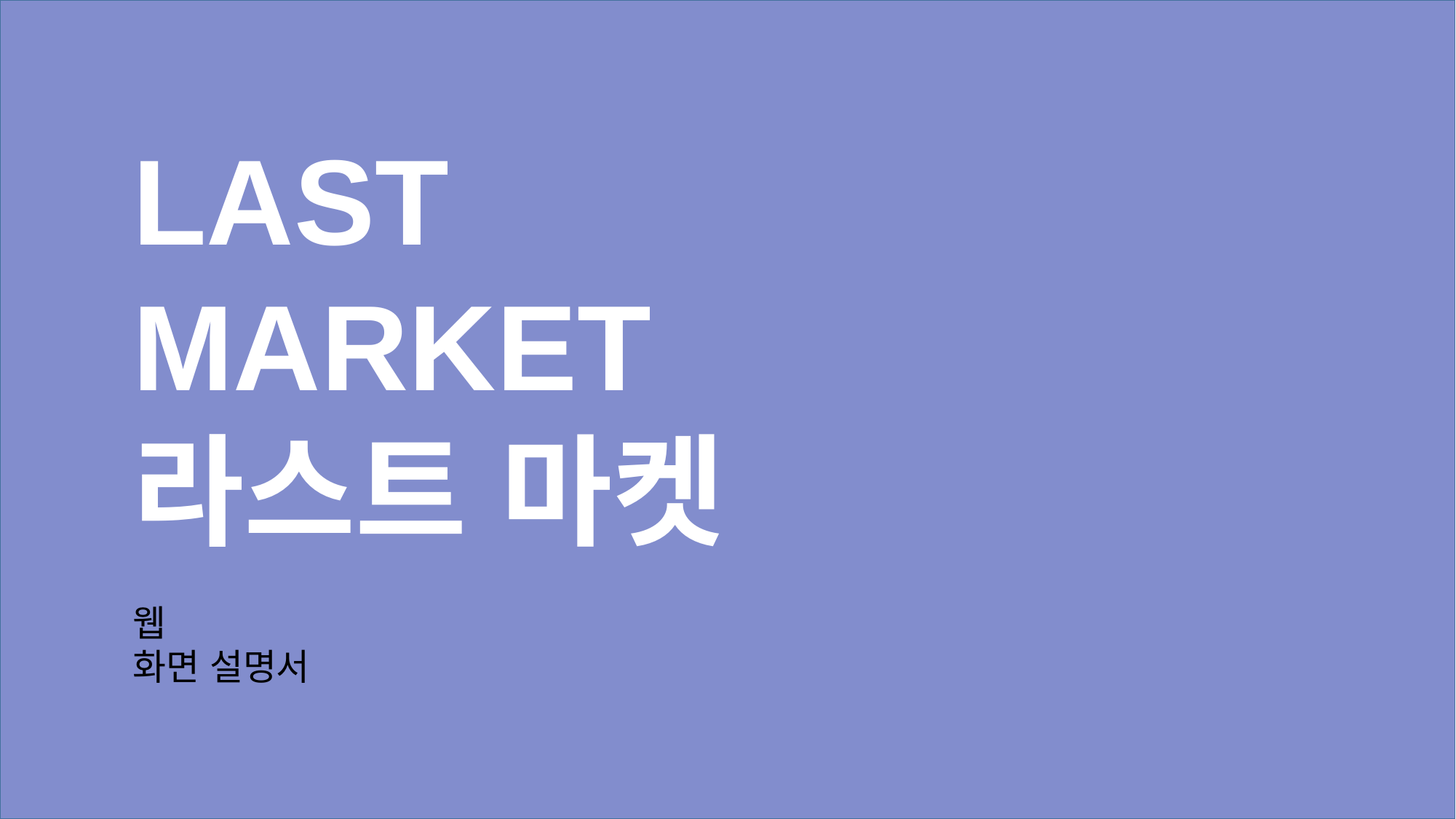

LAST MARKET
라스트 마켓

웹
화면 설명서